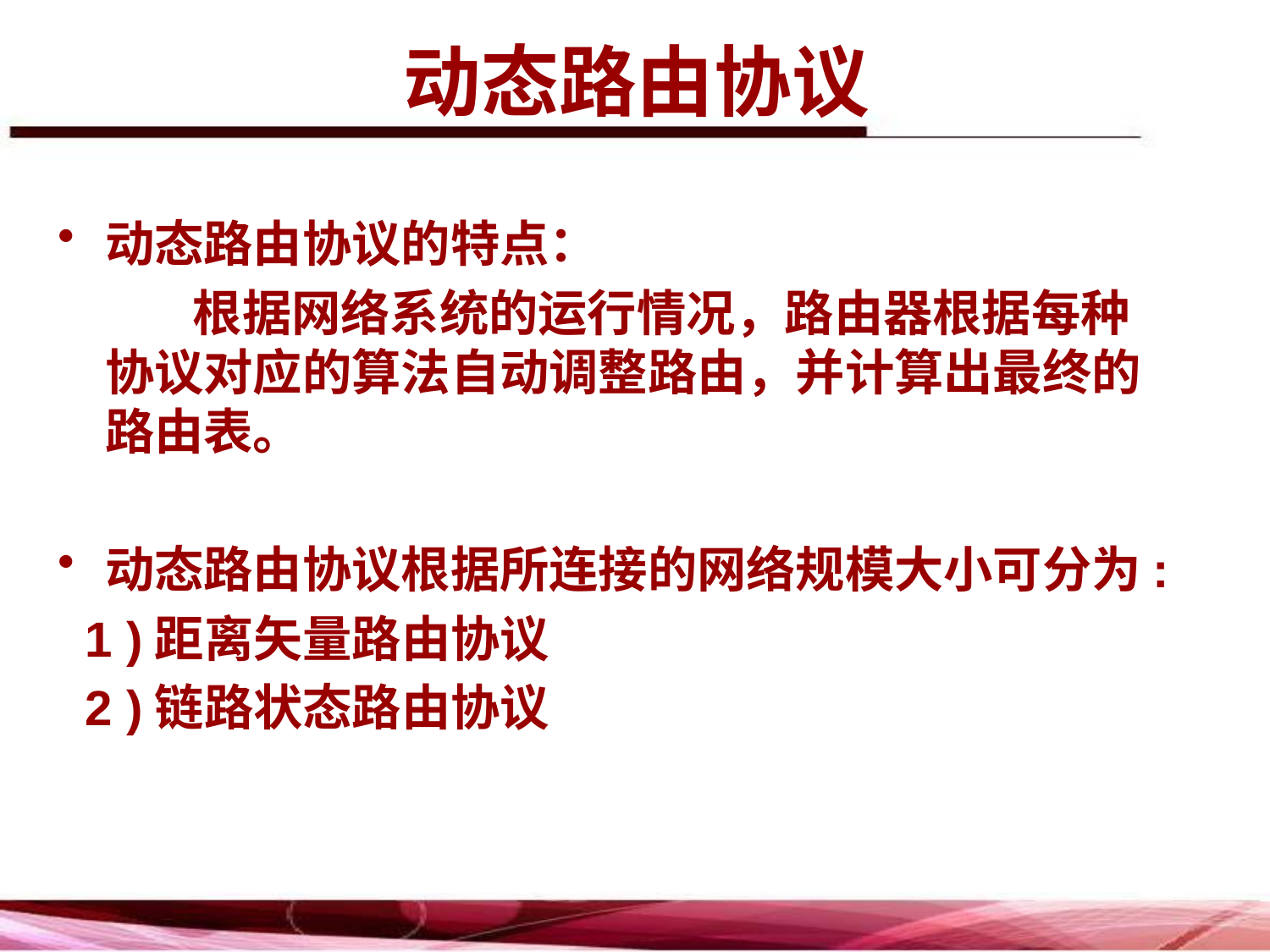

# 动态路由协议
动态路由协议的特点：
           根据网络系统的运行情况，路由器根据每种协议对应的算法自动调整路由，并计算出最终的路由表。

动态路由协议根据所连接的网络规模大小可分为:
  1 )距离矢量路由协议
  2 )链路状态路由协议